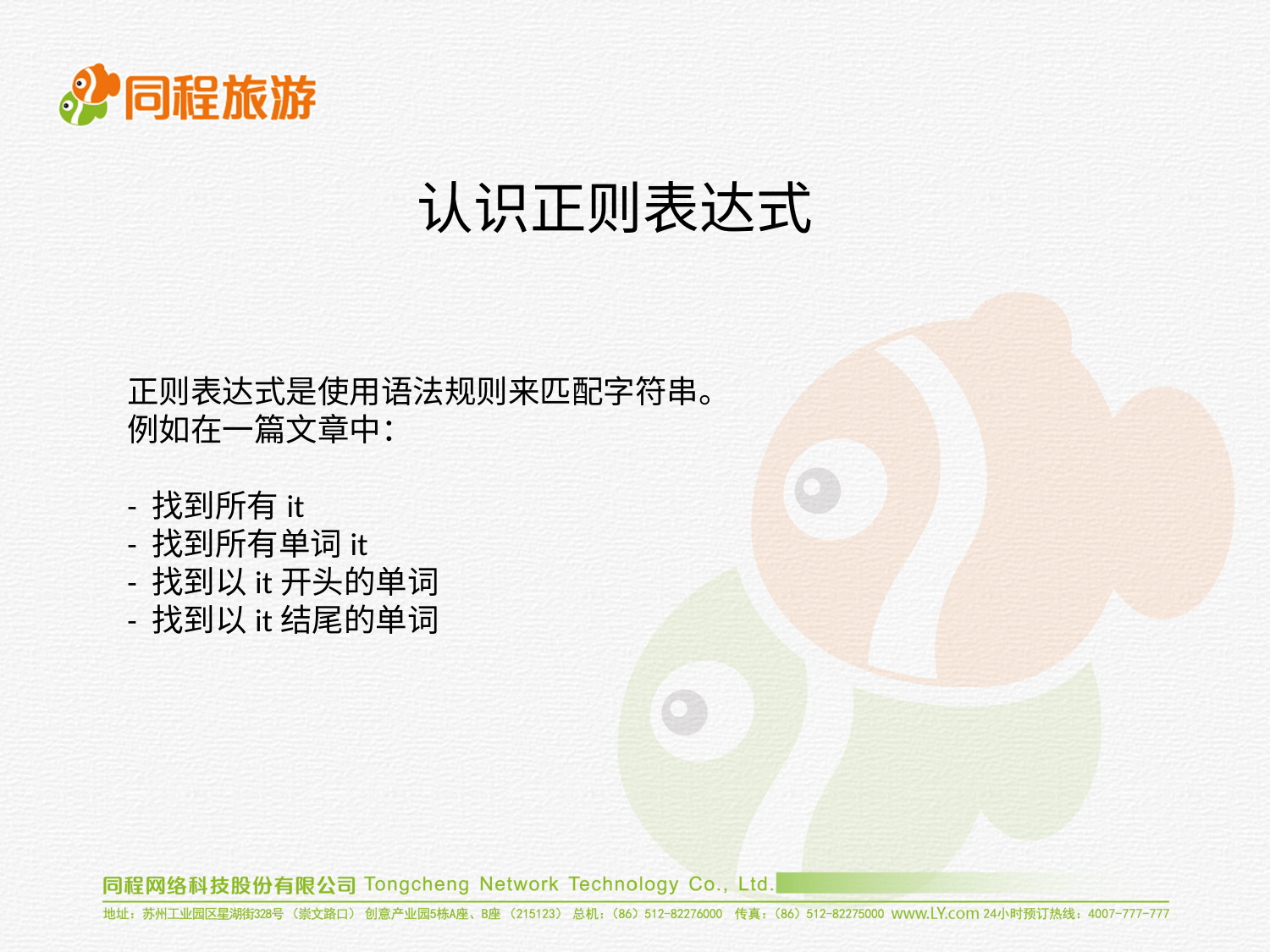

认识正则表达式
正则表达式是使用语法规则来匹配字符串。
例如在一篇文章中：

- 找到所有it
- 找到所有单词it
- 找到以it开头的单词
- 找到以it结尾的单词